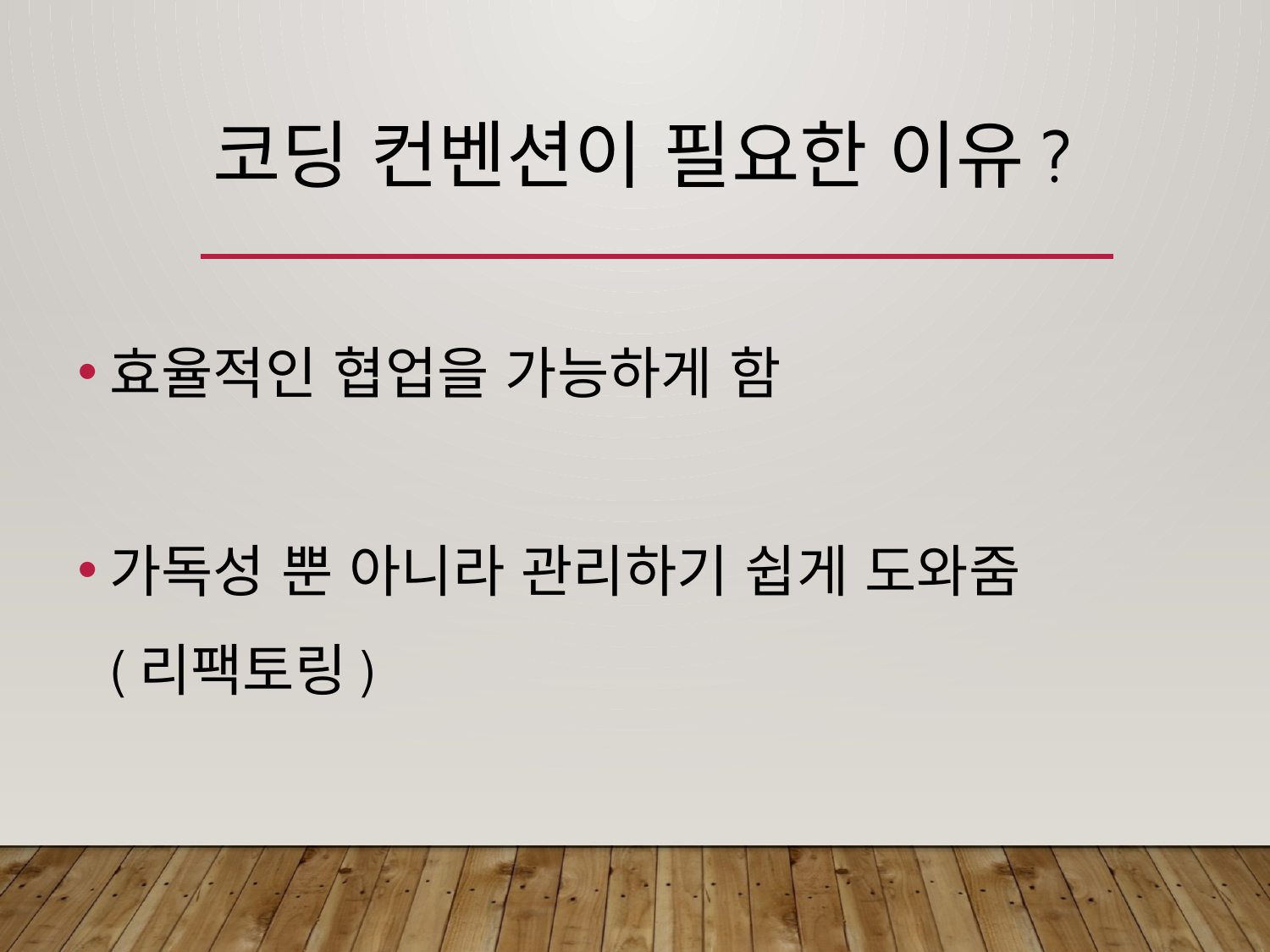

# 코딩 컨벤션이 필요한 이유?

효율적인 협업을 가능하게 함

가독성 뿐 아니라 관리하기 쉽게 도와줌
  (리팩토링)